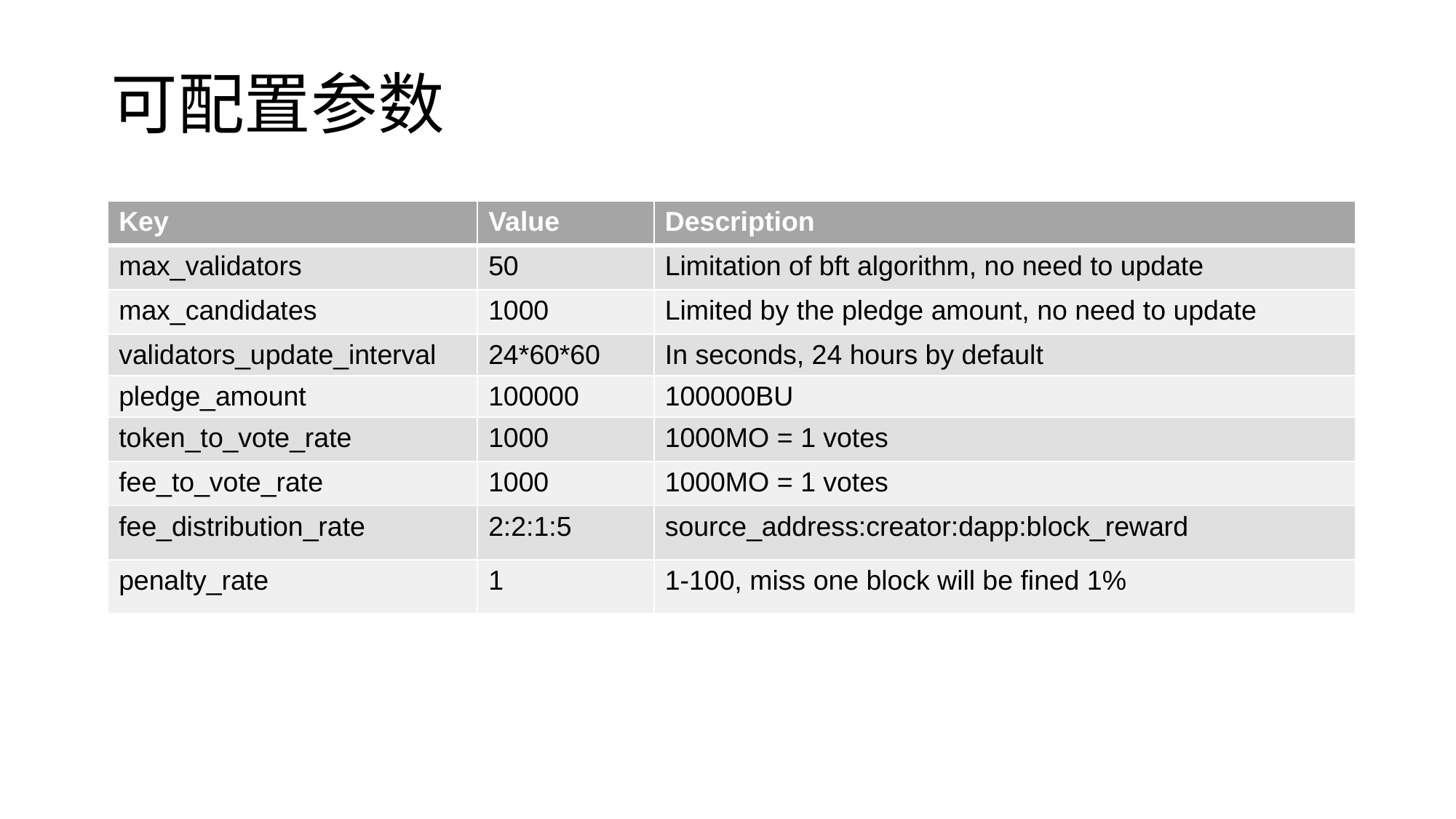

# 可配置参数
| Key | Value | Description |
| --- | --- | --- |
| max\_validators | 50 | Limitation of bft algorithm, no need to update |
| max\_candidates | 1000 | Limited by the pledge amount, no need to update |
| validators\_update\_interval | 24\*60\*60 | In seconds, 24 hours by default |
| pledge\_amount | 100000 | 100000BU |
| token\_to\_vote\_rate | 1000 | 1000MO = 1 votes |
| fee\_to\_vote\_rate | 1000 | 1000MO = 1 votes |
| fee\_distribution\_rate | 2:2:1:5 | source\_address:creator:dapp:block\_reward |
| penalty\_rate | 1 | 1-100, miss one block will be fined 1% |